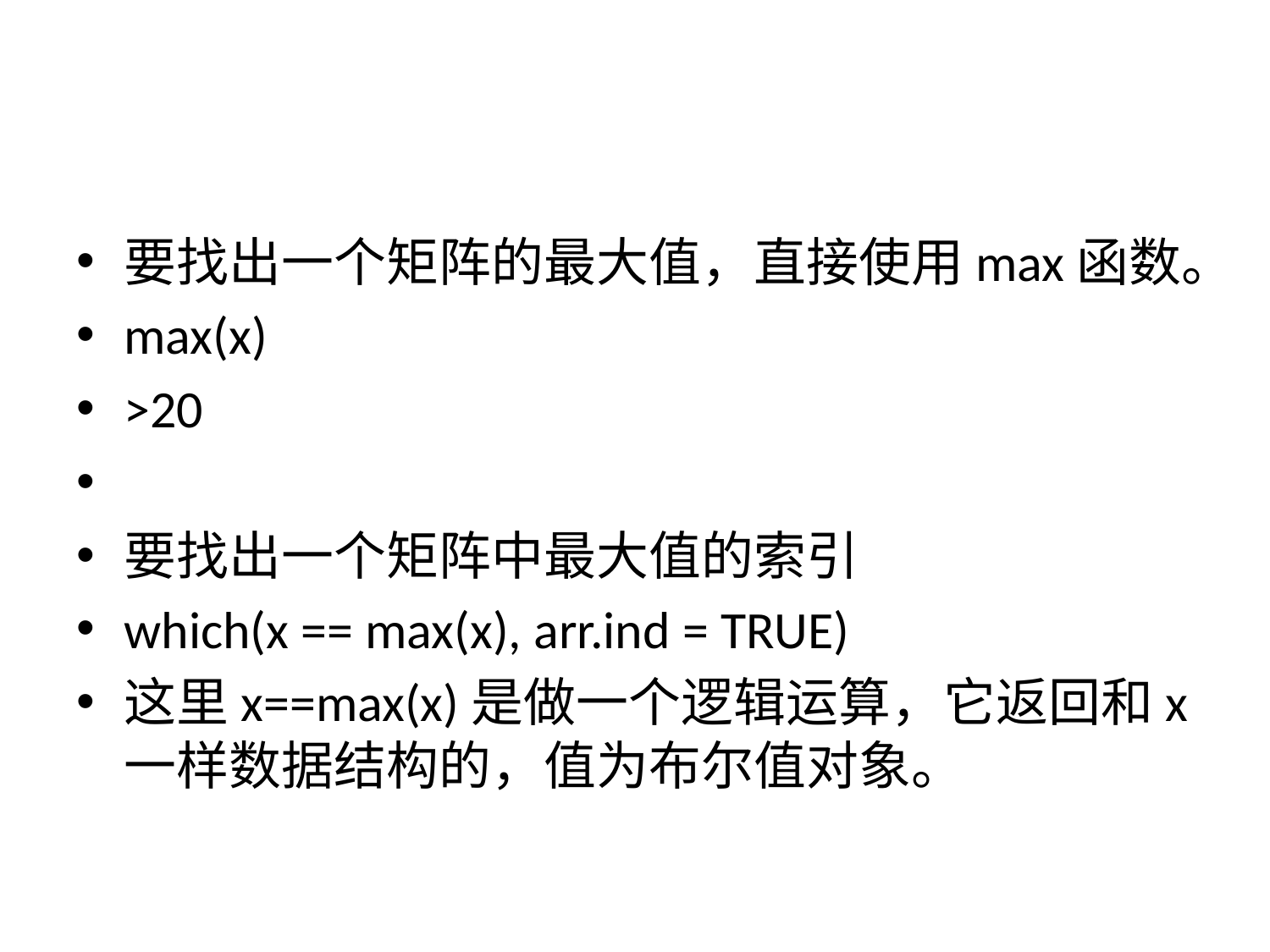

#
要找出一个矩阵的最大值，直接使用max函数。
max(x)
>20

要找出一个矩阵中最大值的索引
which(x == max(x), arr.ind = TRUE)
这里x==max(x)是做一个逻辑运算，它返回和x一样数据结构的，值为布尔值对象。